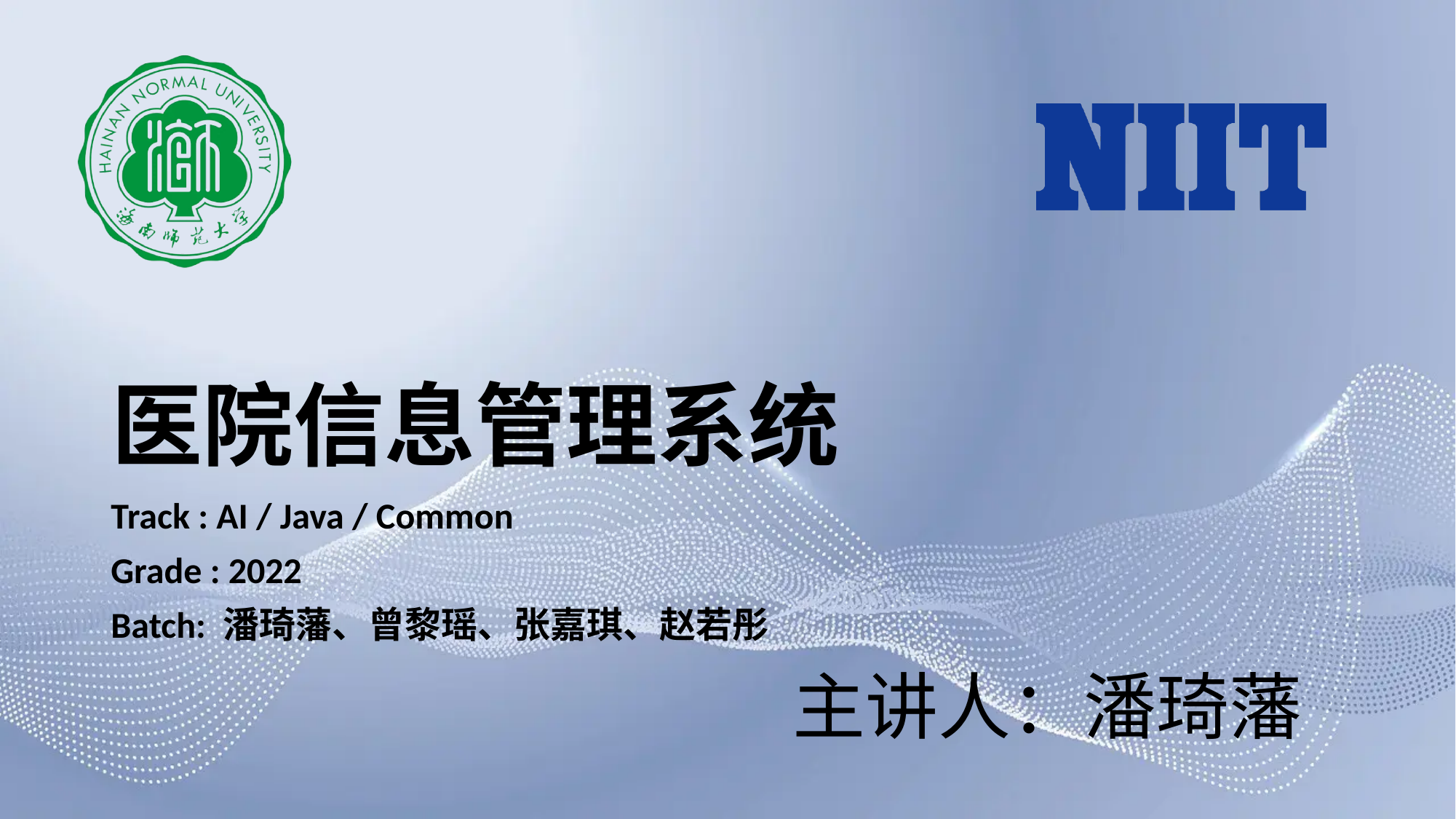

# 医院信息管理系统
Track : AI / Java / Common
Grade : 2022
Batch: 潘琦藩、曾黎瑶、张嘉琪、赵若彤
主讲人：潘琦藩